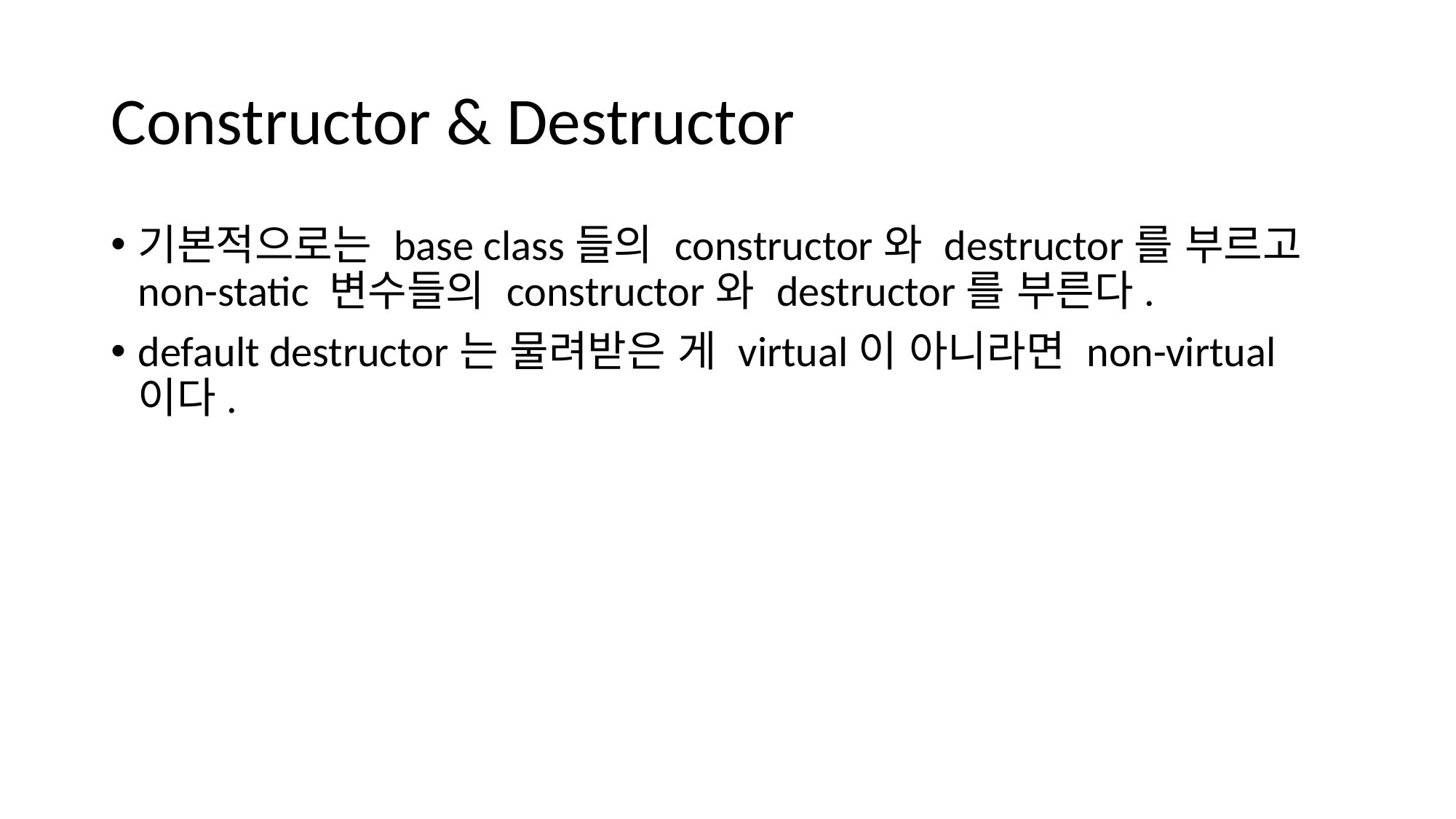

# Constructor & Destructor
기본적으로는 base class들의 constructor와 destructor를 부르고
non-static 변수들의 constructor와 destructor를 부른다.
default destructor는 물려받은 게 virtual이 아니라면 non-virtual이다.